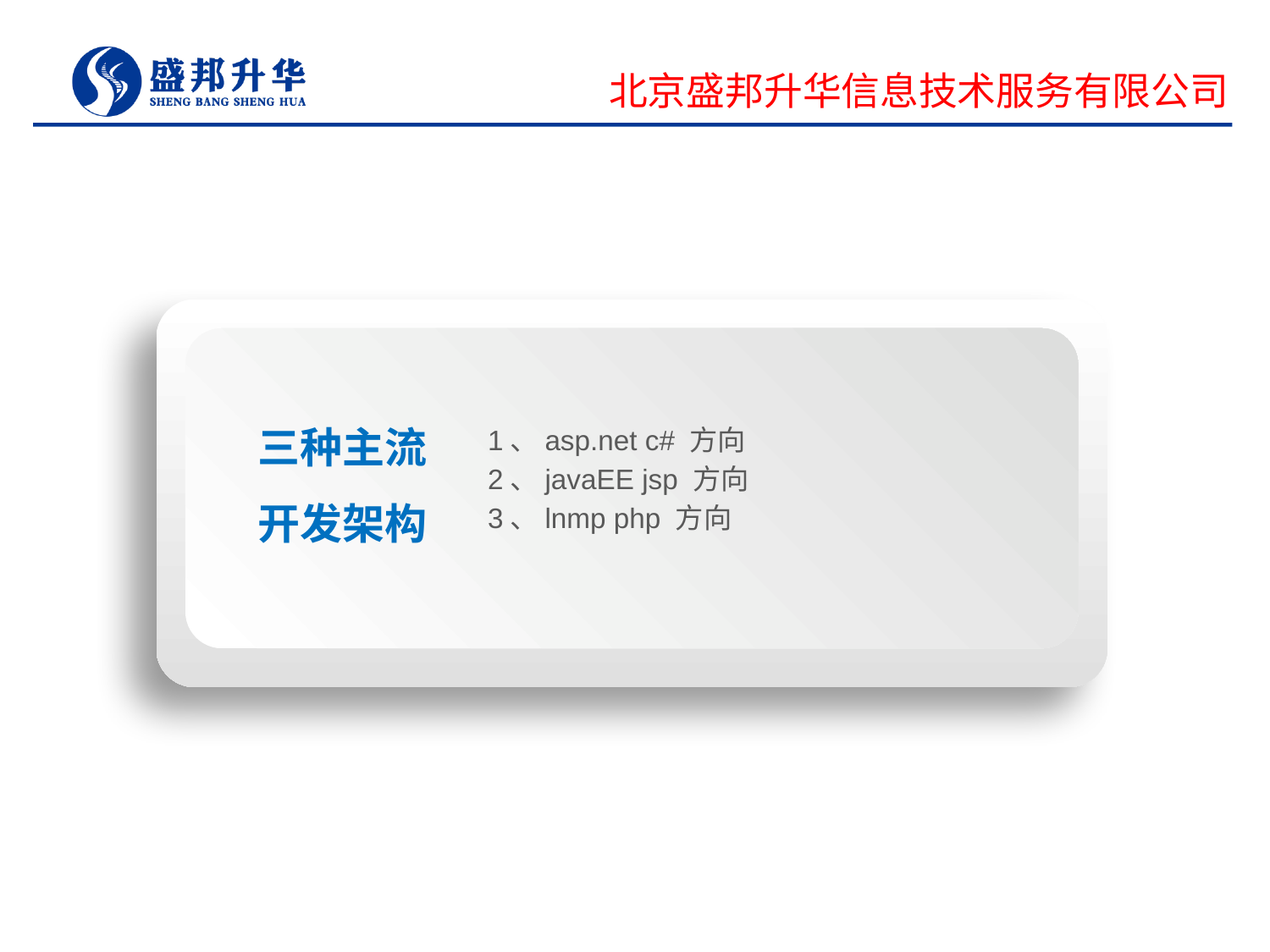

北京盛邦升华信息技术服务有限公司

三种主流
开发架构
1、asp.net c# 方向
2、javaEE jsp 方向
3、lnmp php 方向